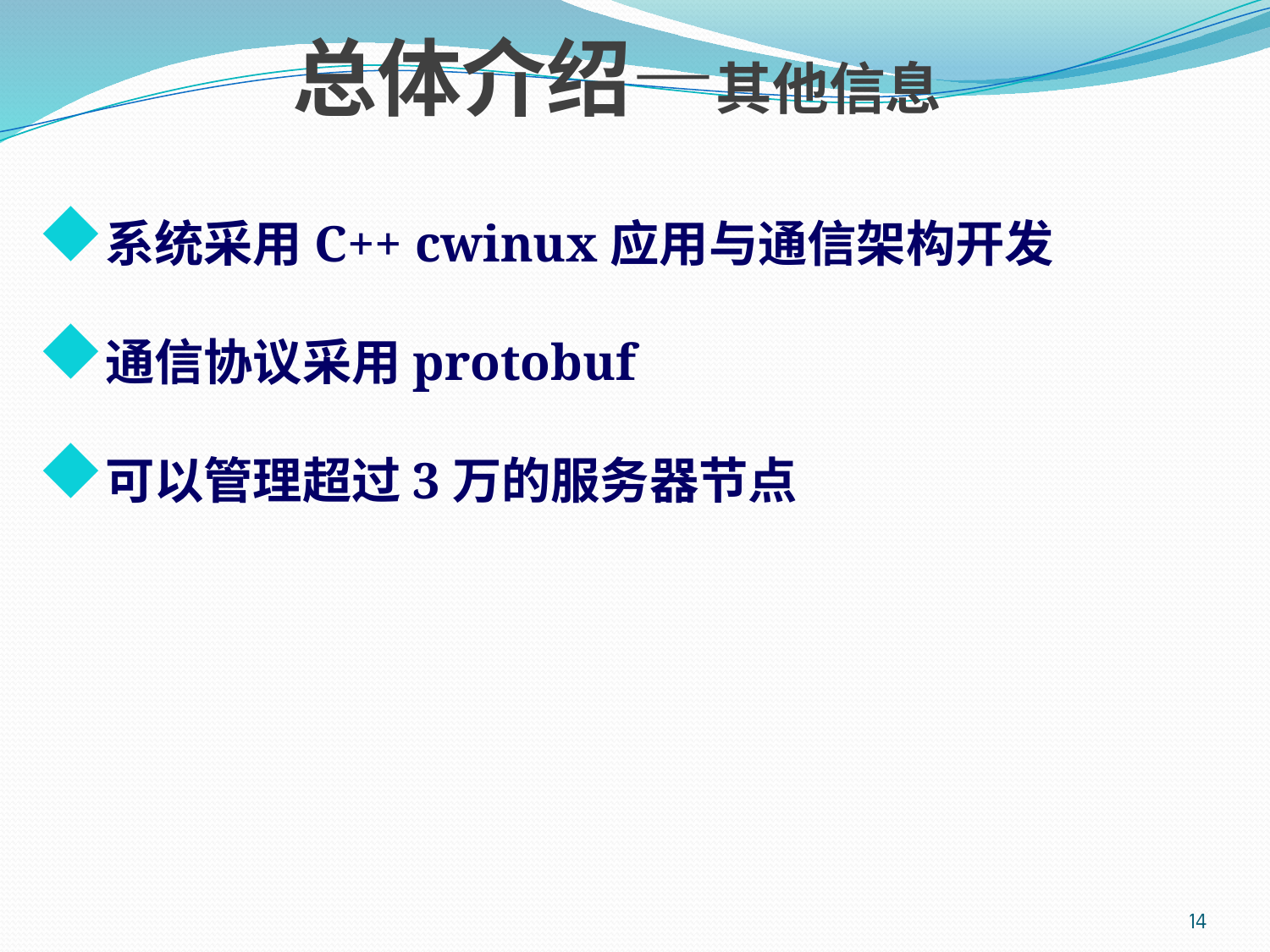

总体介绍—其他信息

系统采用C++ cwinux应用与通信架构开发

通信协议采用protobuf

可以管理超过3万的服务器节点

14